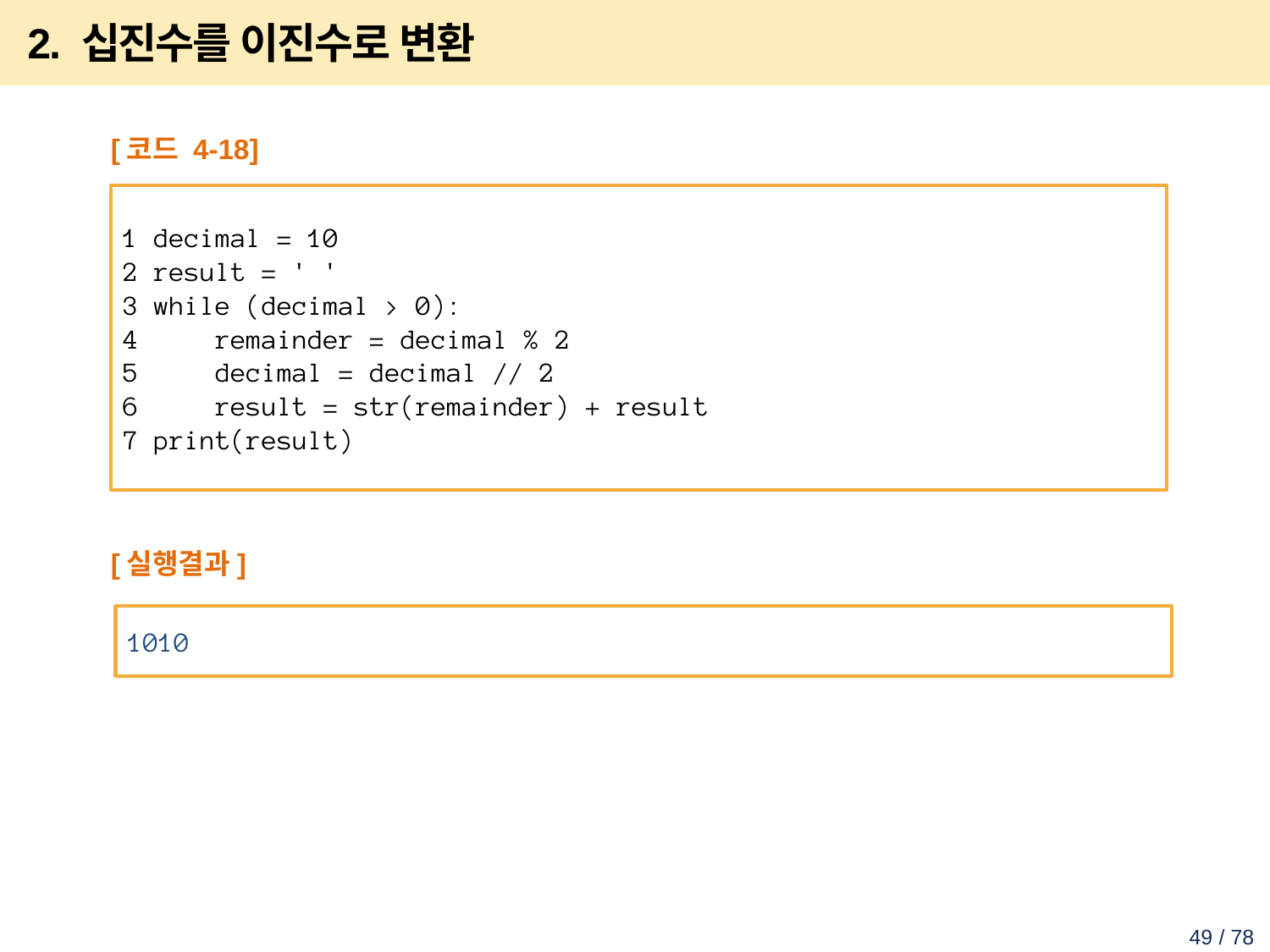

# 2. 십진수를 이진수로 변환

[코드 4-18]
1 decimal = 10
2 result = ' '
3 while (decimal > 0):
4     remainder = decimal % 2
5     decimal = decimal // 2
6     result = str(remainder) + result
7 print(result)
[실행결과]
1010